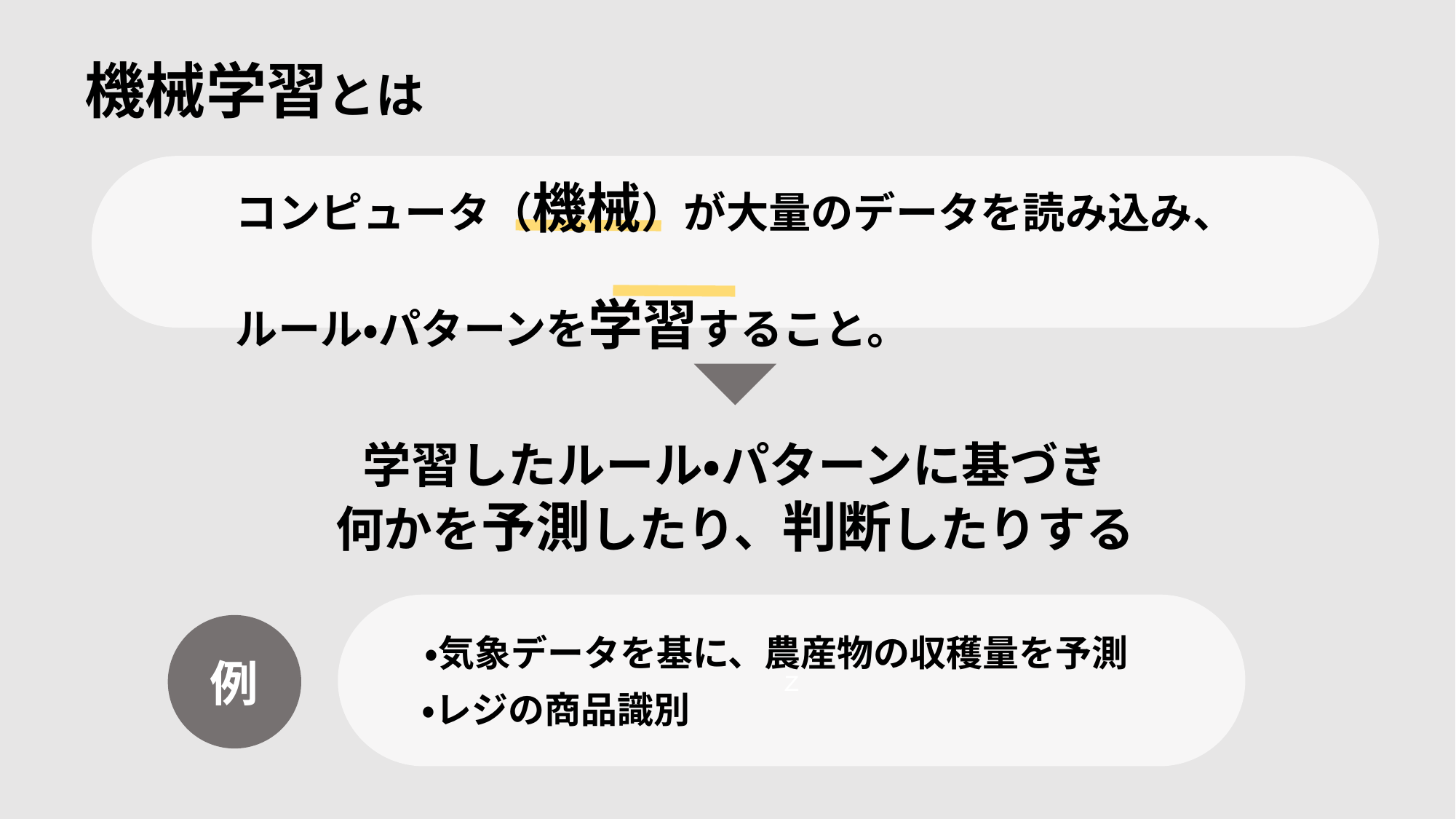

機械学習とは

コンピュータ（機械）が大量のデータを読み込み、
ルール・パターンを学習すること。

学習したルール・パターンに基づき
何かを予測したり、判断したりする
ｚ
例
・気象データを基に、農産物の収穫量を予測
・レジの商品識別